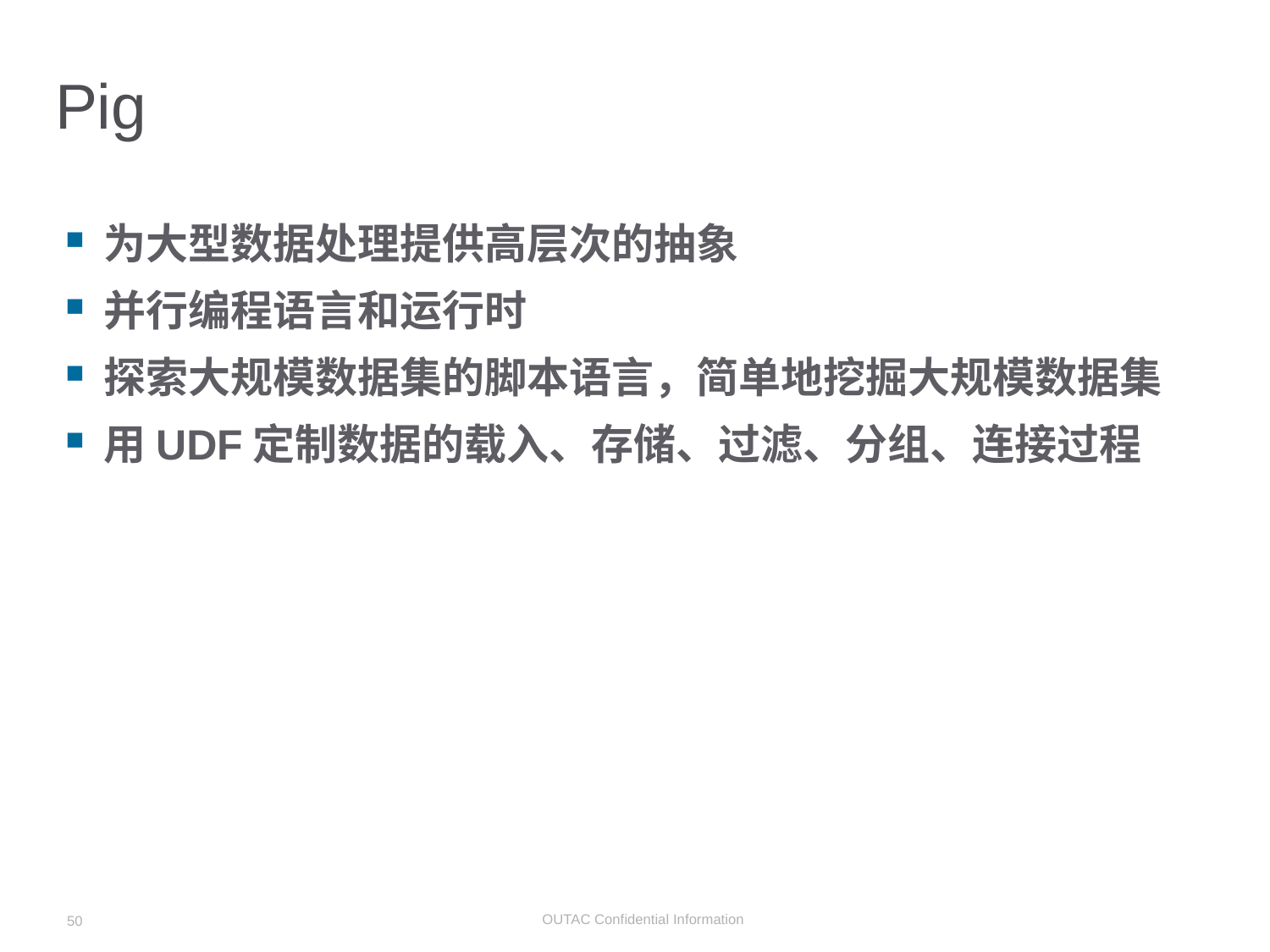

# Pig
为大型数据处理提供高层次的抽象
并行编程语言和运行时
探索大规模数据集的脚本语言，简单地挖掘大规模数据集
用UDF定制数据的载入、存储、过滤、分组、连接过程
50